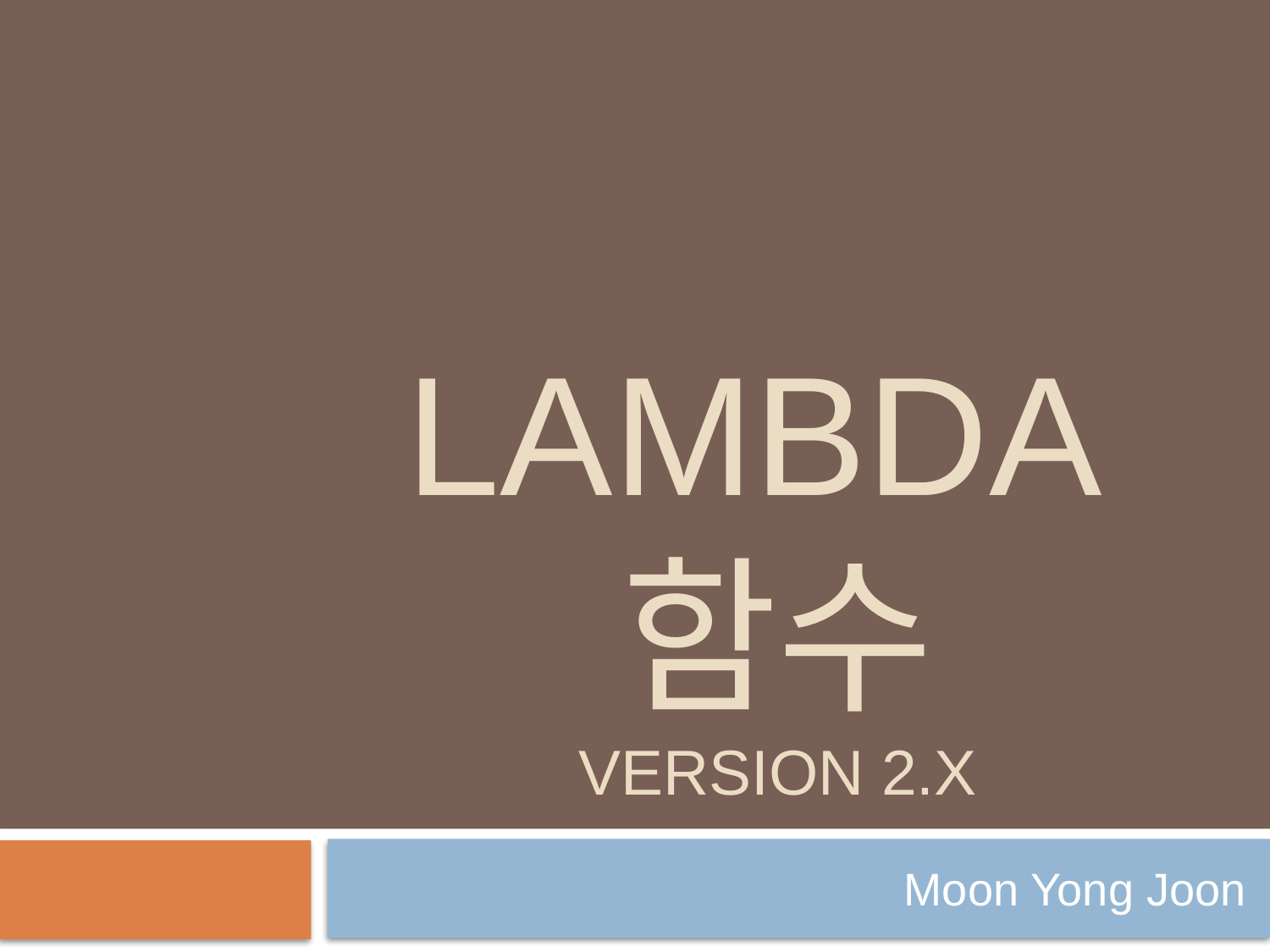

# lambda 함수 version 2.x
Moon Yong Joon